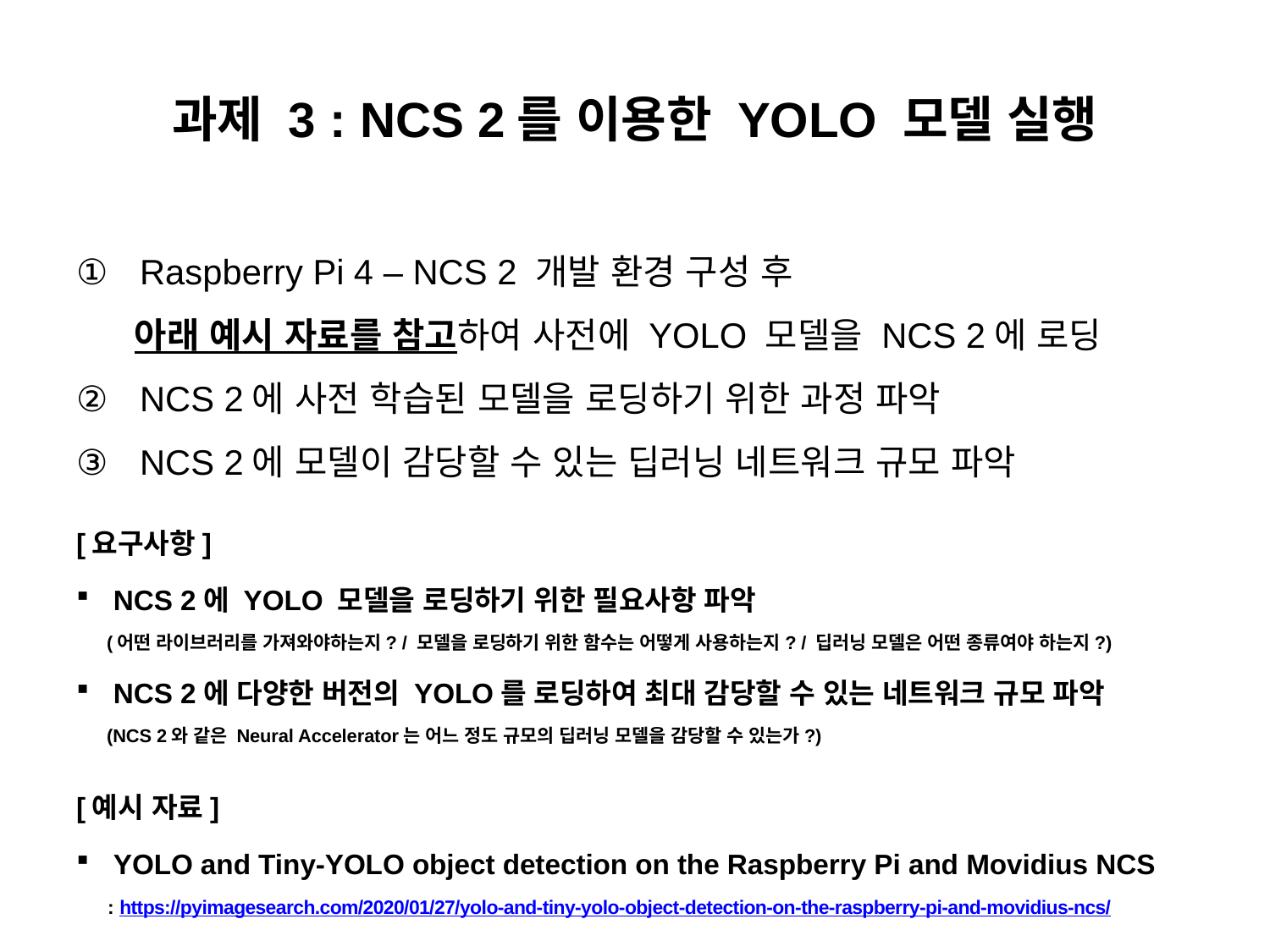

# 과제 3 : NCS 2를 이용한 YOLO 모델 실행
Raspberry Pi 4 – NCS 2 개발 환경 구성 후
     아래 예시 자료를 참고하여 사전에 YOLO 모델을 NCS 2에 로딩
NCS 2에 사전 학습된 모델을 로딩하기 위한 과정 파악
NCS 2에 모델이 감당할 수 있는 딥러닝 네트워크 규모 파악

[요구사항]
NCS 2에 YOLO 모델을 로딩하기 위한 필요사항 파악
      (어떤 라이브러리를 가져와야하는지? / 모델을 로딩하기 위한 함수는 어떻게 사용하는지? / 딥러닝 모델은 어떤 종류여야 하는지?)
NCS 2에 다양한 버전의 YOLO를 로딩하여 최대 감당할 수 있는 네트워크 규모 파악
      (NCS 2와 같은 Neural Accelerator는 어느 정도 규모의 딥러닝 모델을 감당할 수 있는가?)

[예시 자료]
YOLO and Tiny-YOLO object detection on the Raspberry Pi and Movidius NCS
    : https://pyimagesearch.com/2020/01/27/yolo-and-tiny-yolo-object-detection-on-the-raspberry-pi-and-movidius-ncs/